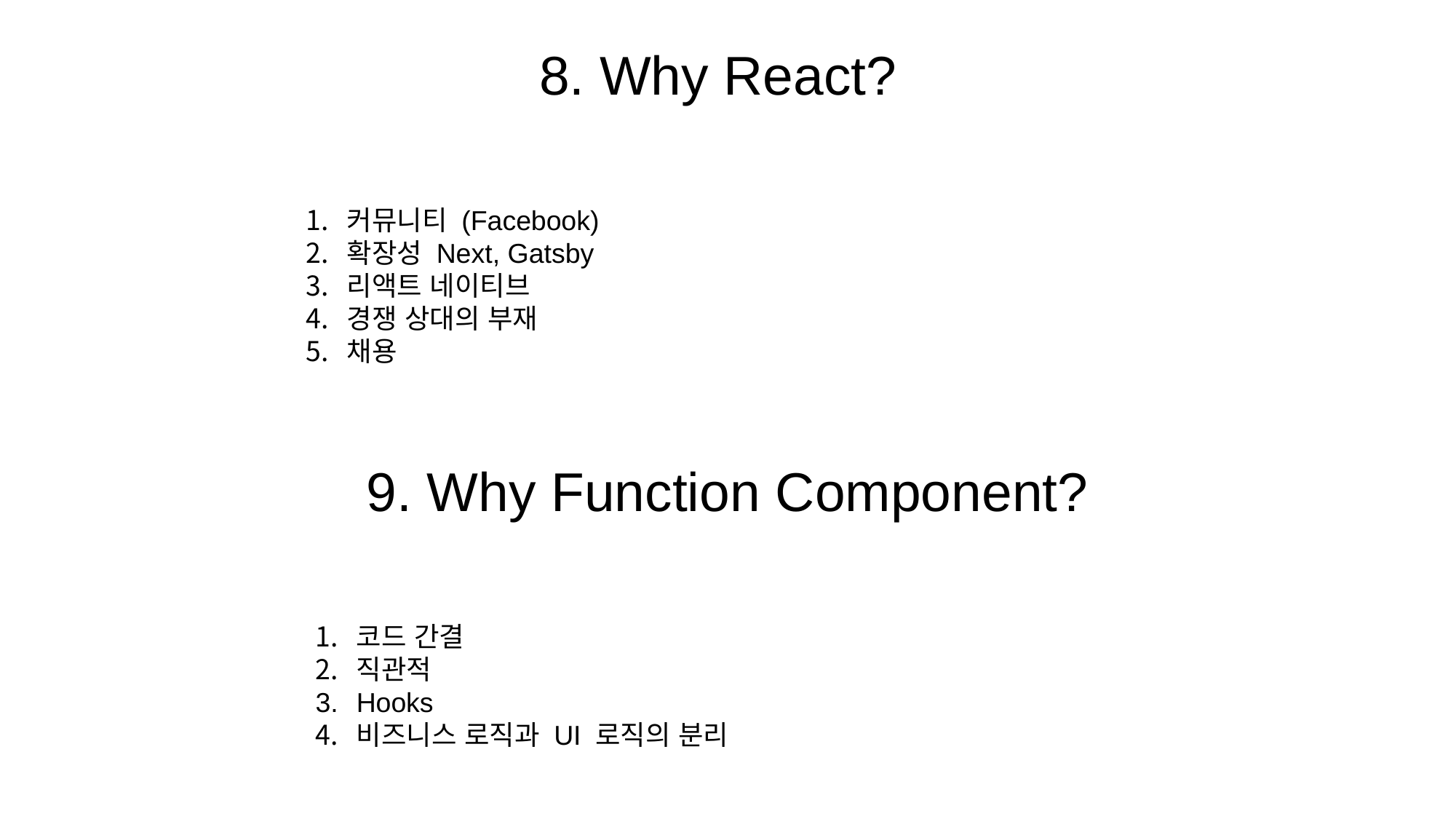

# 8. Why React?
커뮤니티 (Facebook)
확장성 Next, Gatsby
리액트 네이티브
경쟁 상대의 부재
채용
9. Why Function Component?
코드 간결
직관적
Hooks
비즈니스 로직과 UI 로직의 분리